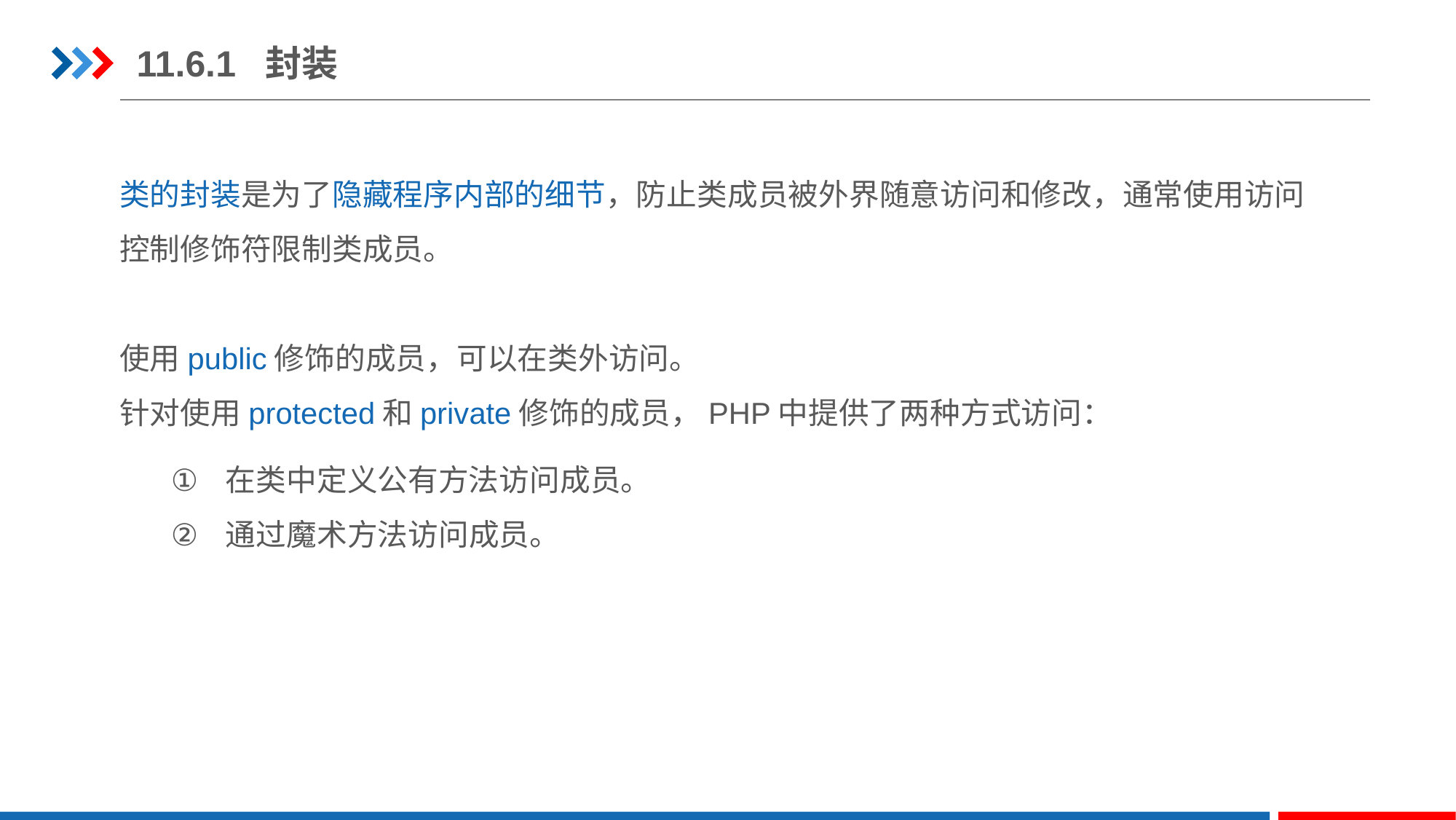

11.6.1  封装
类的封装是为了隐藏程序内部的细节，防止类成员被外界随意访问和修改，通常使用访问控制修饰符限制类成员。

使用public修饰的成员，可以在类外访问。
针对使用protected和private修饰的成员，PHP中提供了两种方式访问：
在类中定义公有方法访问成员。
通过魔术方法访问成员。